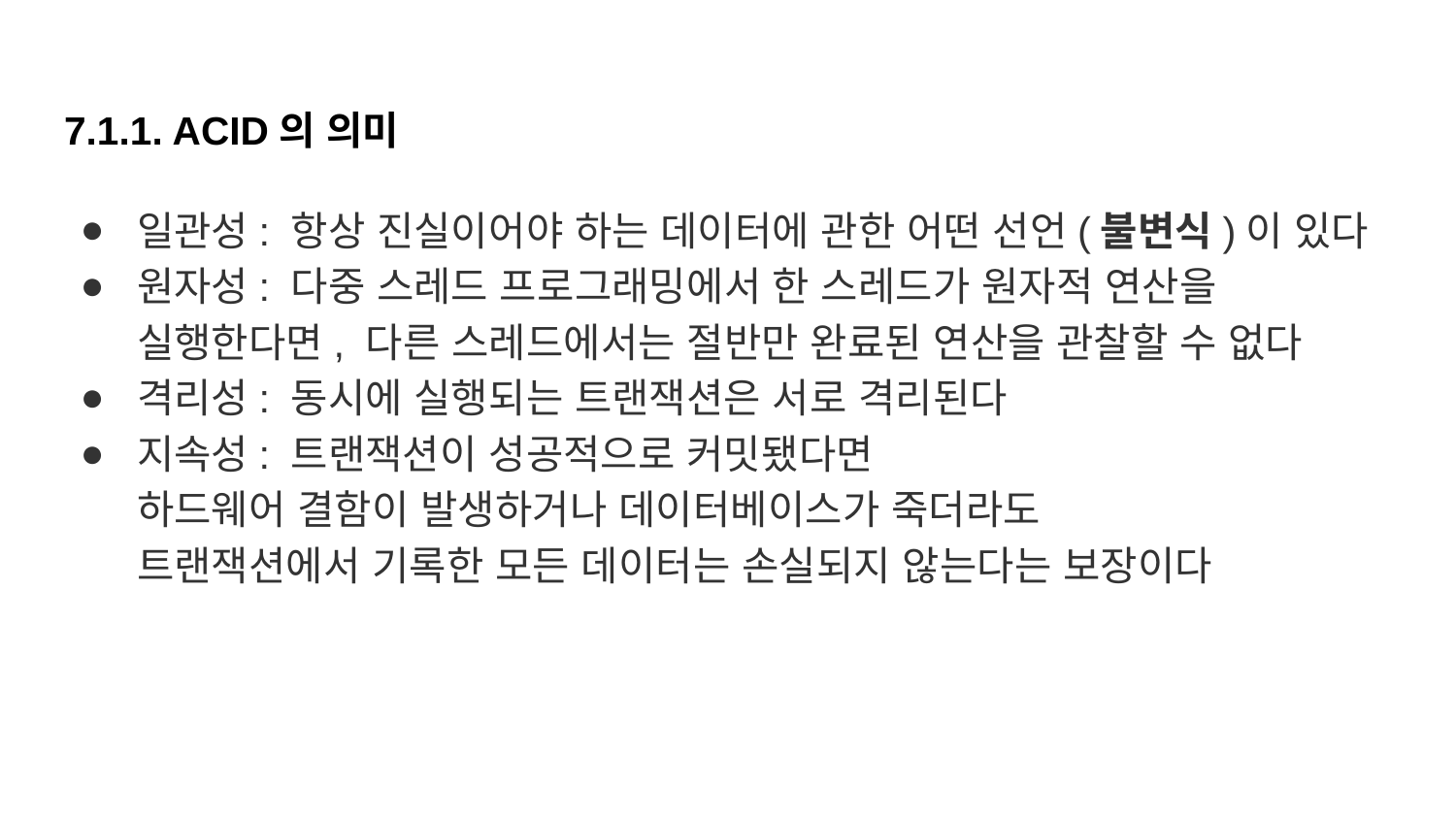

# 7.1.1. ACID의 의미
일관성: 항상 진실이어야 하는 데이터에 관한 어떤 선언(불변식)이 있다
원자성: 다중 스레드 프로그래밍에서 한 스레드가 원자적 연산을 실행한다면, 다른 스레드에서는 절반만 완료된 연산을 관찰할 수 없다
격리성: 동시에 실행되는 트랜잭션은 서로 격리된다
지속성: 트랜잭션이 성공적으로 커밋됐다면
하드웨어 결함이 발생하거나 데이터베이스가 죽더라도
트랜잭션에서 기록한 모든 데이터는 손실되지 않는다는 보장이다